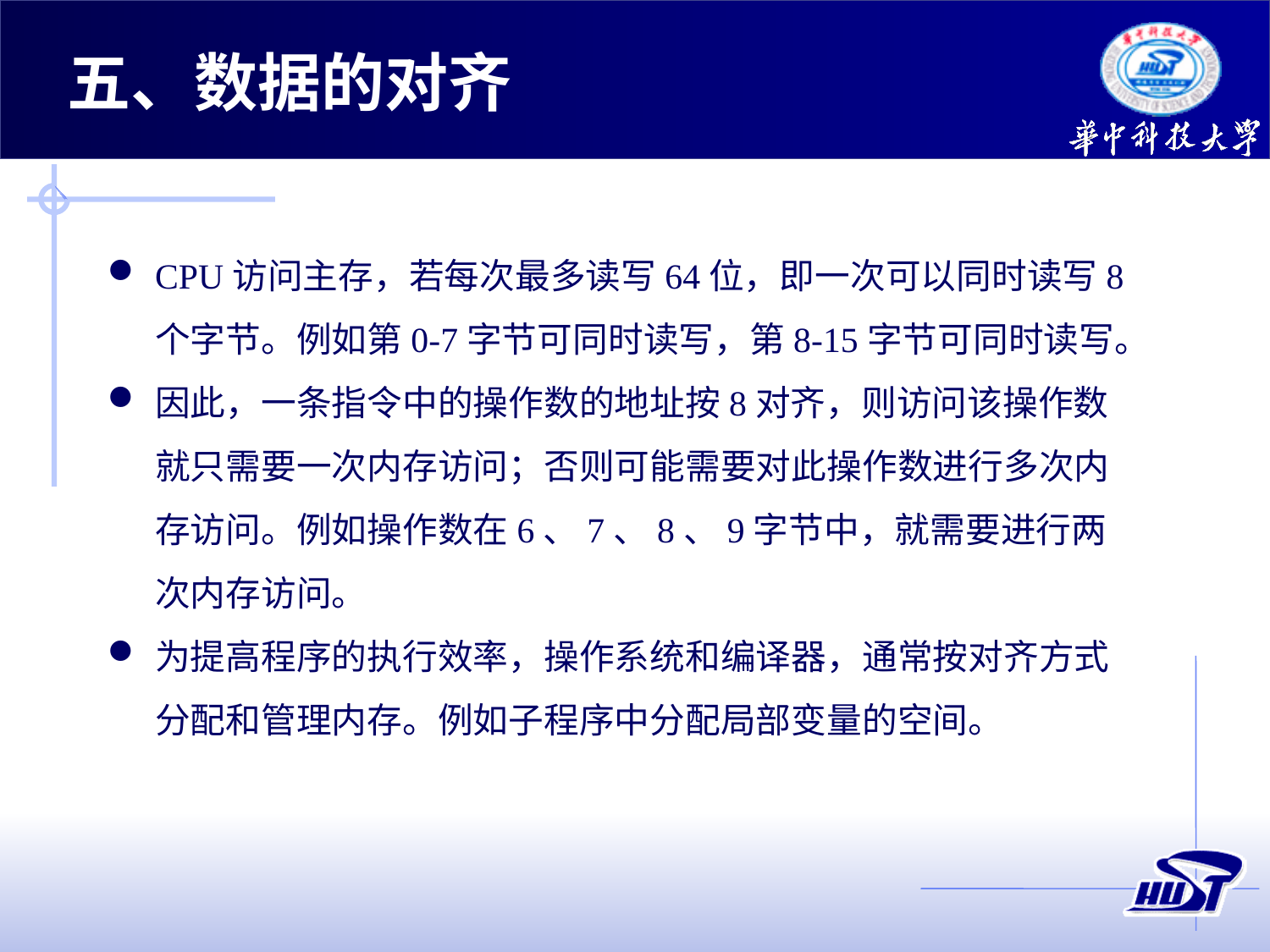

五、数据的对齐
CPU访问主存，若每次最多读写64位，即一次可以同时读写8个字节。例如第0-7字节可同时读写，第8-15字节可同时读写。
因此，一条指令中的操作数的地址按8对齐，则访问该操作数就只需要一次内存访问；否则可能需要对此操作数进行多次内存访问。例如操作数在6、7、8、9字节中，就需要进行两次内存访问。
为提高程序的执行效率，操作系统和编译器，通常按对齐方式分配和管理内存。例如子程序中分配局部变量的空间。